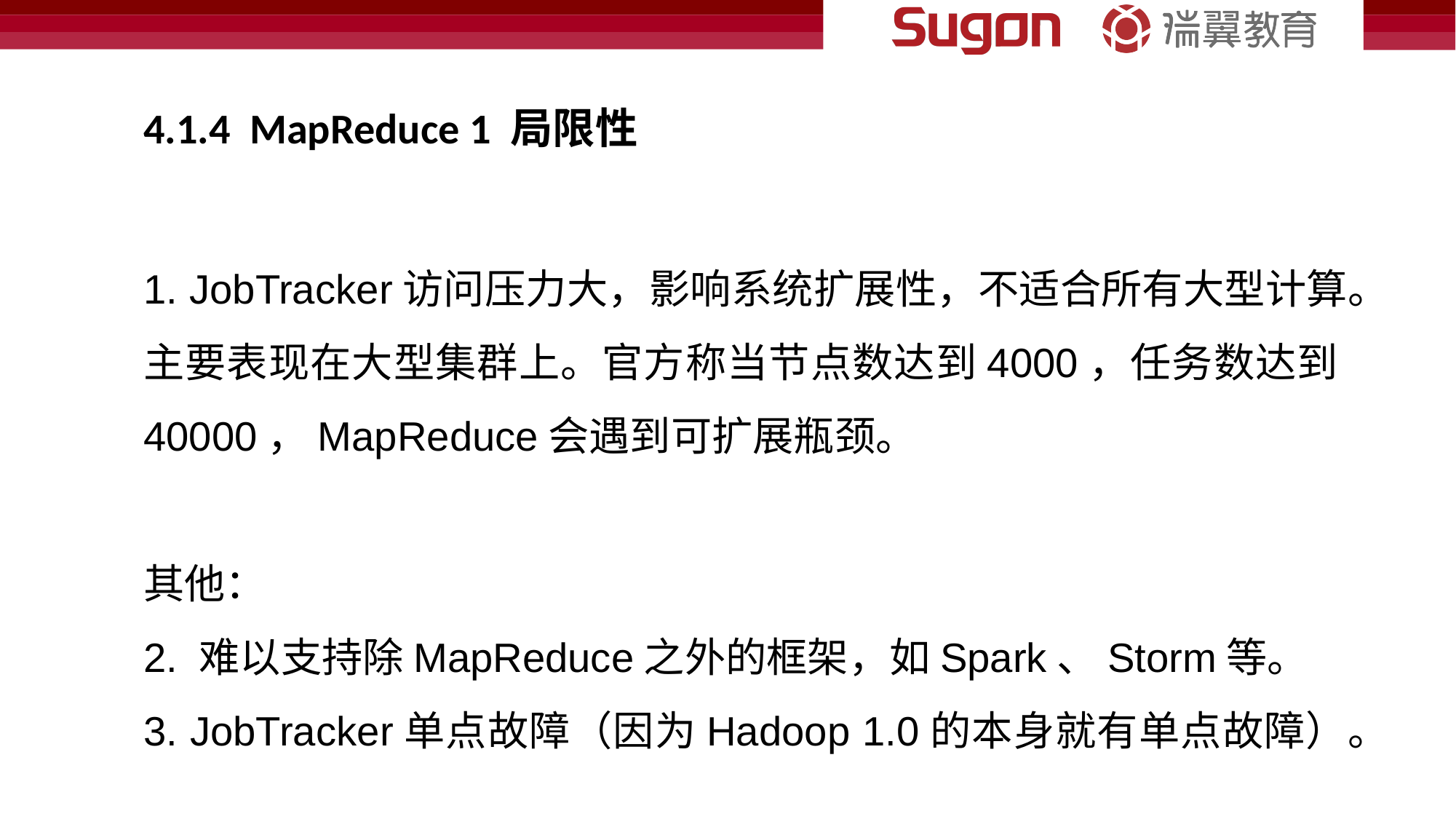

4.1.4  MapReduce 1 局限性
1. JobTracker访问压力大，影响系统扩展性，不适合所有大型计算。主要表现在大型集群上。官方称当节点数达到4000，任务数达到40000，MapReduce会遇到可扩展瓶颈。

其他：
2. 难以支持除MapReduce之外的框架，如Spark、Storm等。
3. JobTracker单点故障（因为Hadoop 1.0的本身就有单点故障）。